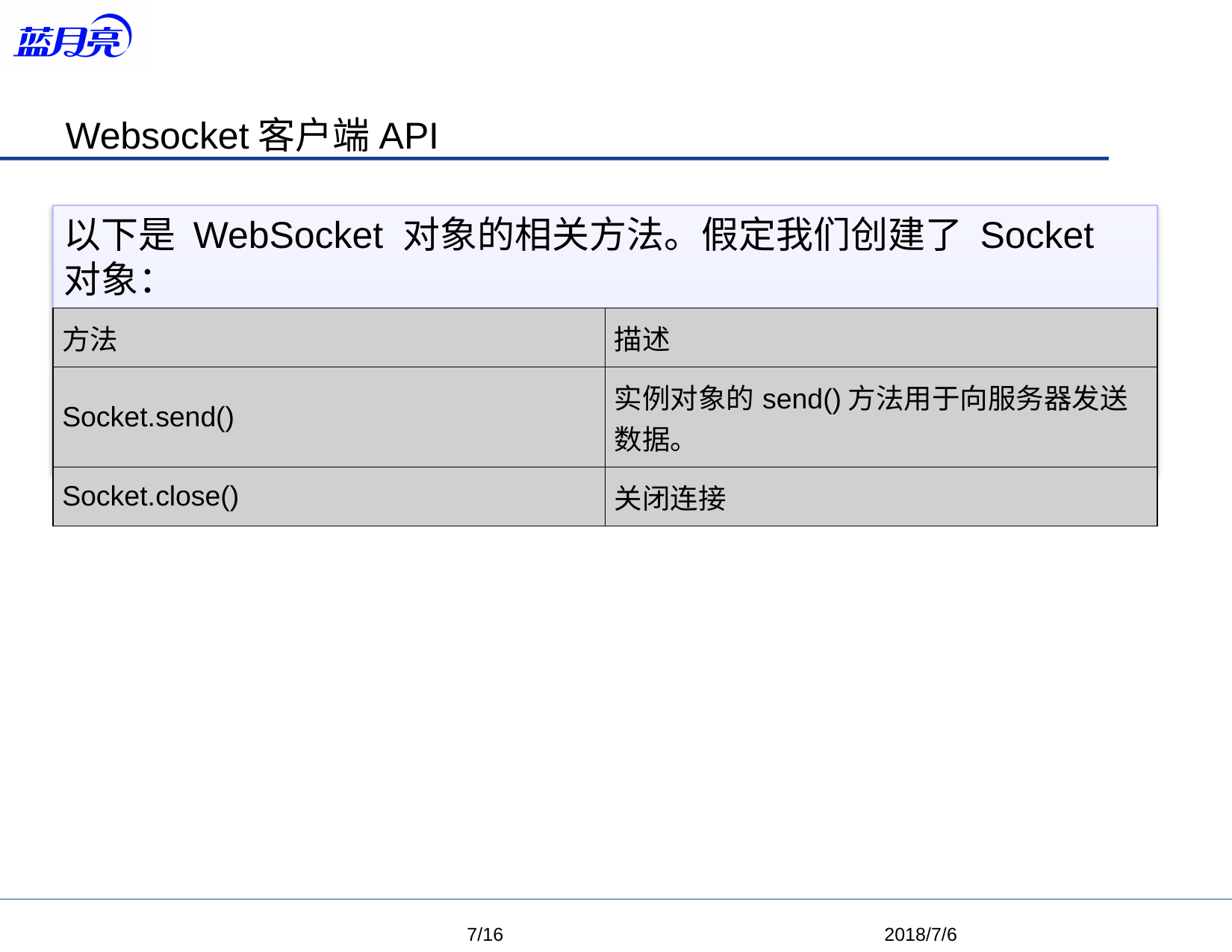

Websocket客户端API
以下是 WebSocket 对象的相关方法。假定我们创建了 Socket 对象：

| 方法 | 描述 |
| --- | --- |
| Socket.send() | 实例对象的send()方法用于向服务器发送数据。 |
| Socket.close() | 关闭连接 |
 7/16
  2018/7/6